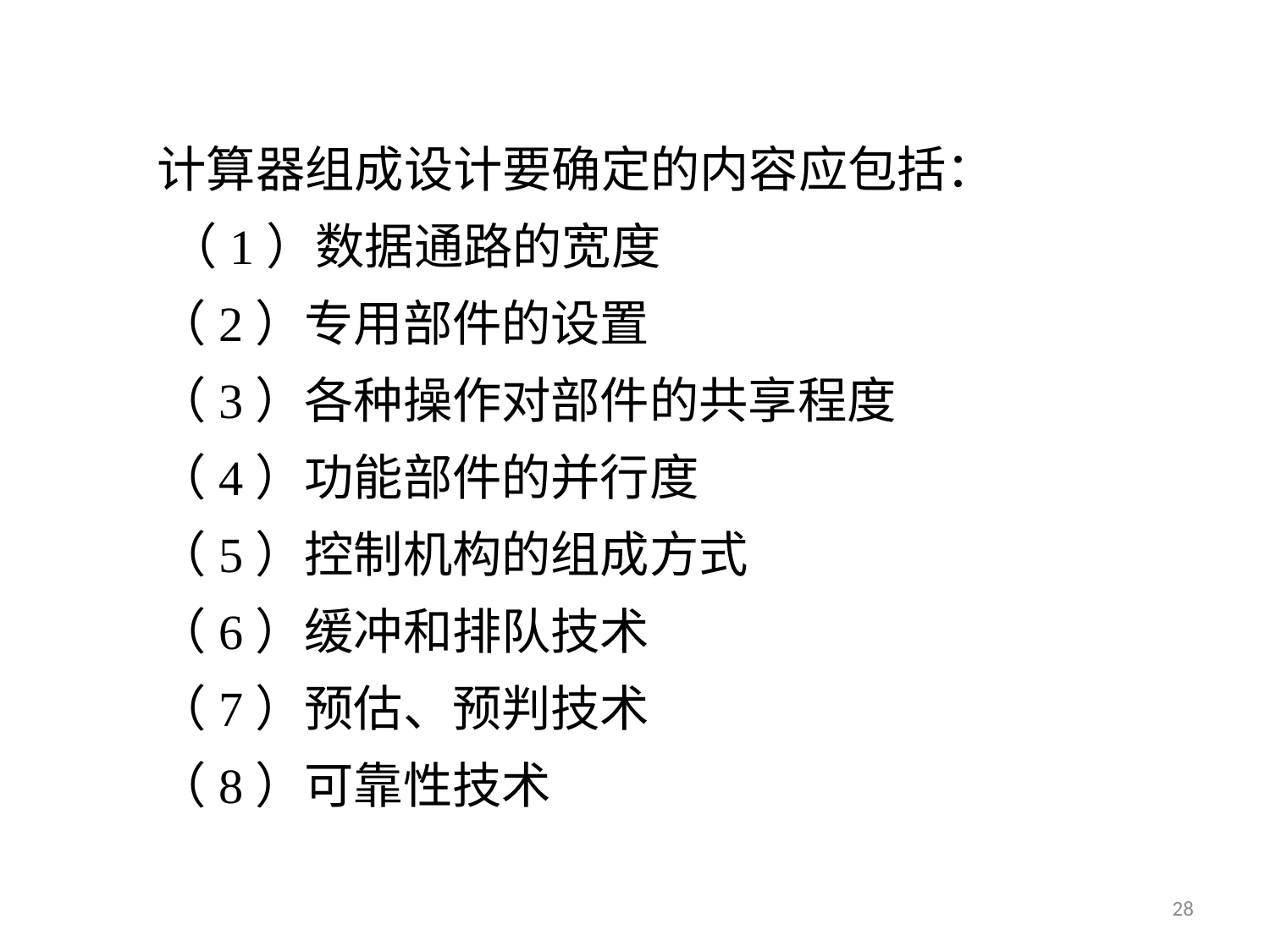

计算器组成设计要确定的内容应包括：
         （1）数据通路的宽度
        （2）专用部件的设置
        （3）各种操作对部件的共享程度
        （4）功能部件的并行度
        （5）控制机构的组成方式
        （6）缓冲和排队技术
        （7）预估、预判技术
        （8）可靠性技术
28